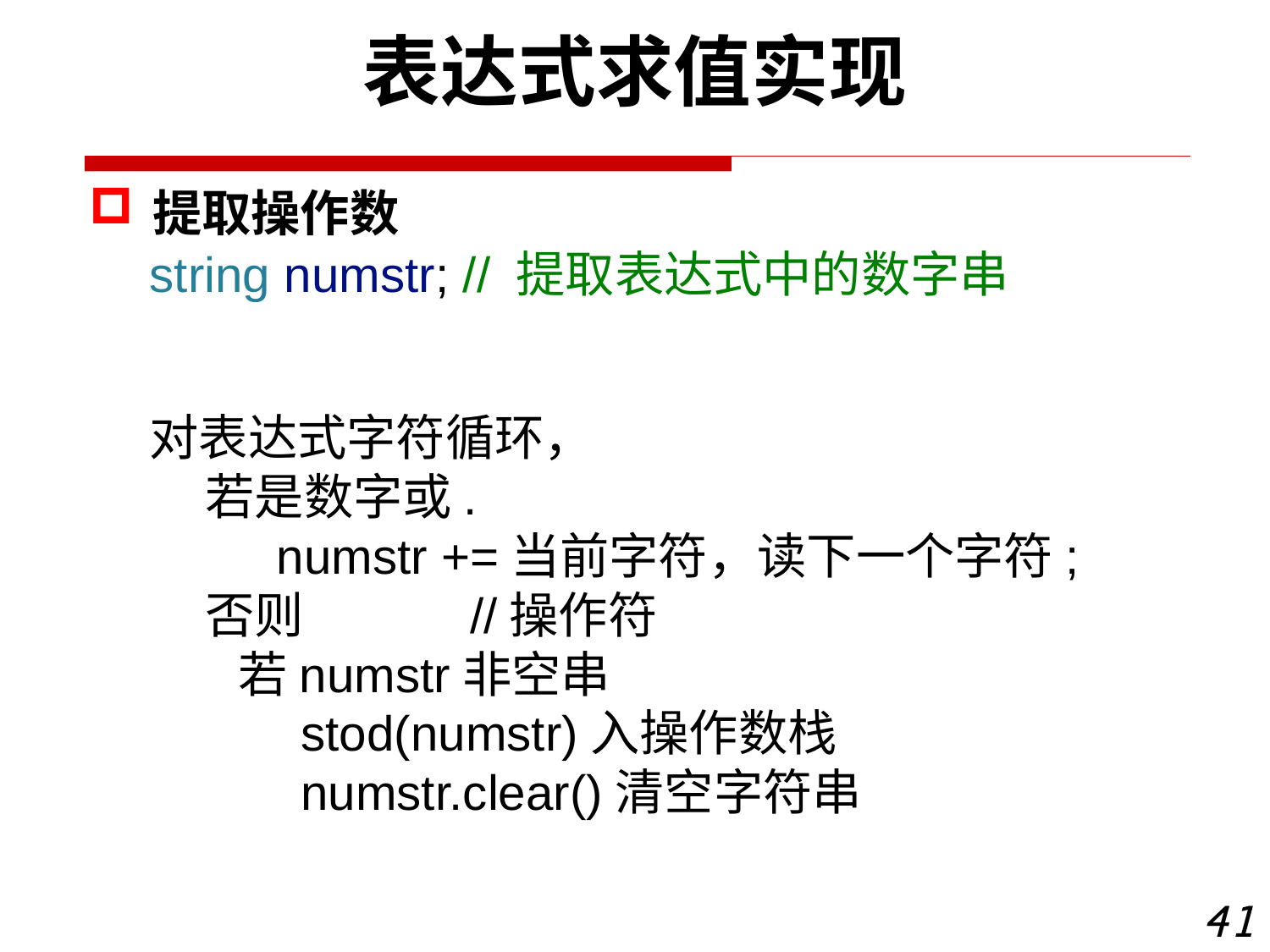

表达式求值实现
提取操作数
string numstr; // 提取表达式中的数字串
对表达式字符循环，
    若是数字或.
        	numstr +=当前字符，读下一个字符;
    否则              //操作符
       若numstr非空串
           stod(numstr)入操作数栈
           numstr.clear()清空字符串
41